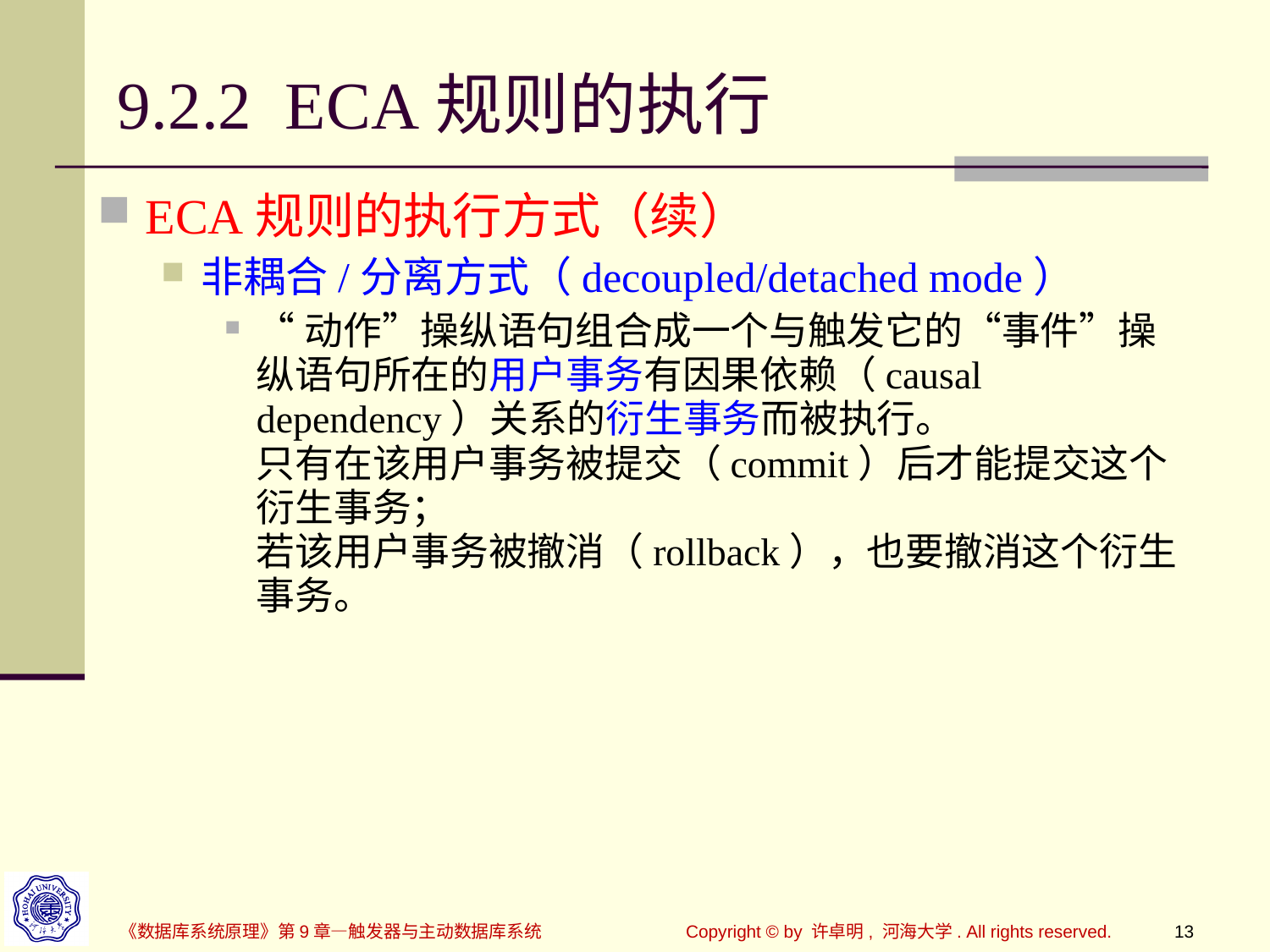

# 9.2.2  ECA规则的执行
ECA规则的执行方式（续）
非耦合/分离方式（decoupled/detached mode）
“动作”操纵语句组合成一个与触发它的“事件”操纵语句所在的用户事务有因果依赖（causal dependency）关系的衍生事务而被执行。
只有在该用户事务被提交（commit）后才能提交这个衍生事务；
若该用户事务被撤消（rollback），也要撤消这个衍生事务。
《数据库系统原理》第9章—触发器与主动数据库系统
Copyright © by 许卓明, 河海大学. All rights reserved.
13